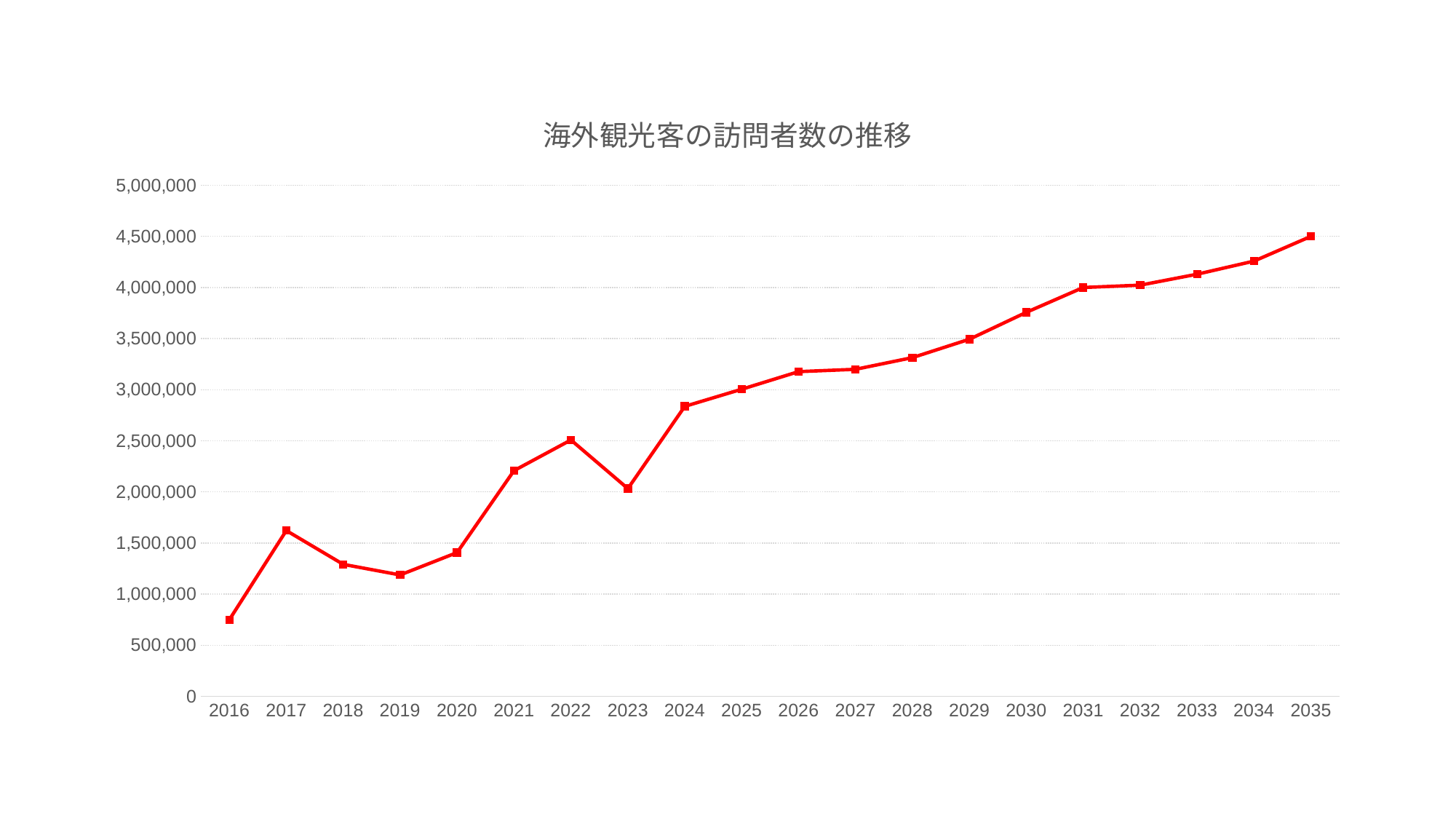

### Chart: 海外観光客の訪問者数の推移

| Category | 訪問人数 |
|---|---|
| 2016 | 749889.0 |
| 2017 | 1622019.0 |
| 2018 | 1291392.0 |
| 2019 | 1188014.0 |
| 2020 | 1406425.0 |
| 2021 | 2208104.0 |
| 2022 | 2508114.0 |
| 2023 | 2032174.0 |
| 2024 | 2837445.0 |
| 2025 | 3004500.0 |
| 2026 | 3176987.0 |
| 2027 | 3200000.0 |
| 2028 | 3314208.0 |
| 2029 | 3493770.0 |
| 2030 | 3757162.0 |
| 2031 | 4000000.0 |
| 2032 | 4022714.0 |
| 2033 | 4130000.0 |
| 2034 | 4258430.0 |
| 2035 | 4500000.0 |